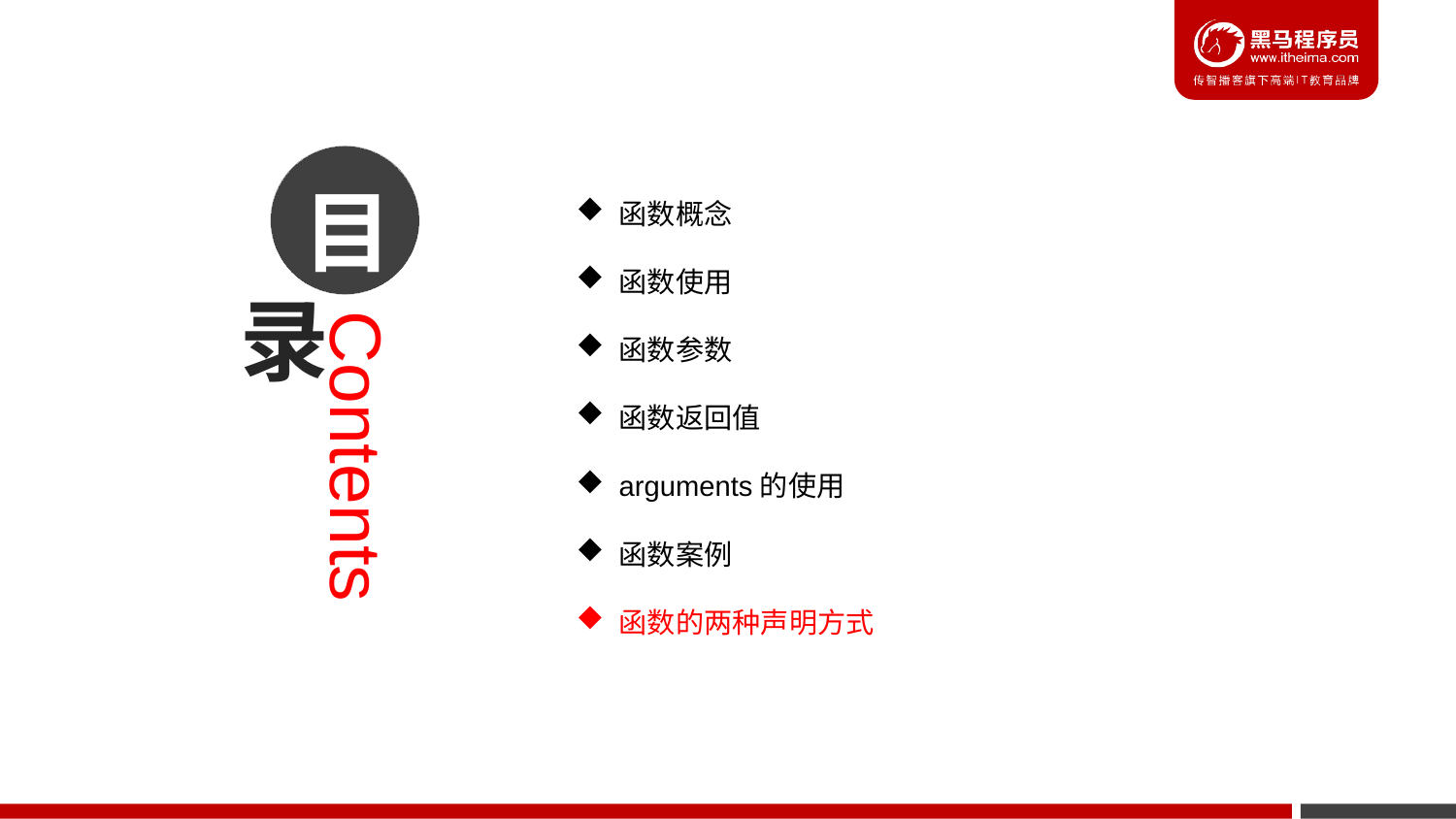

函数概念
函数使用
函数参数
函数返回值
arguments的使用
函数案例
函数的两种声明方式